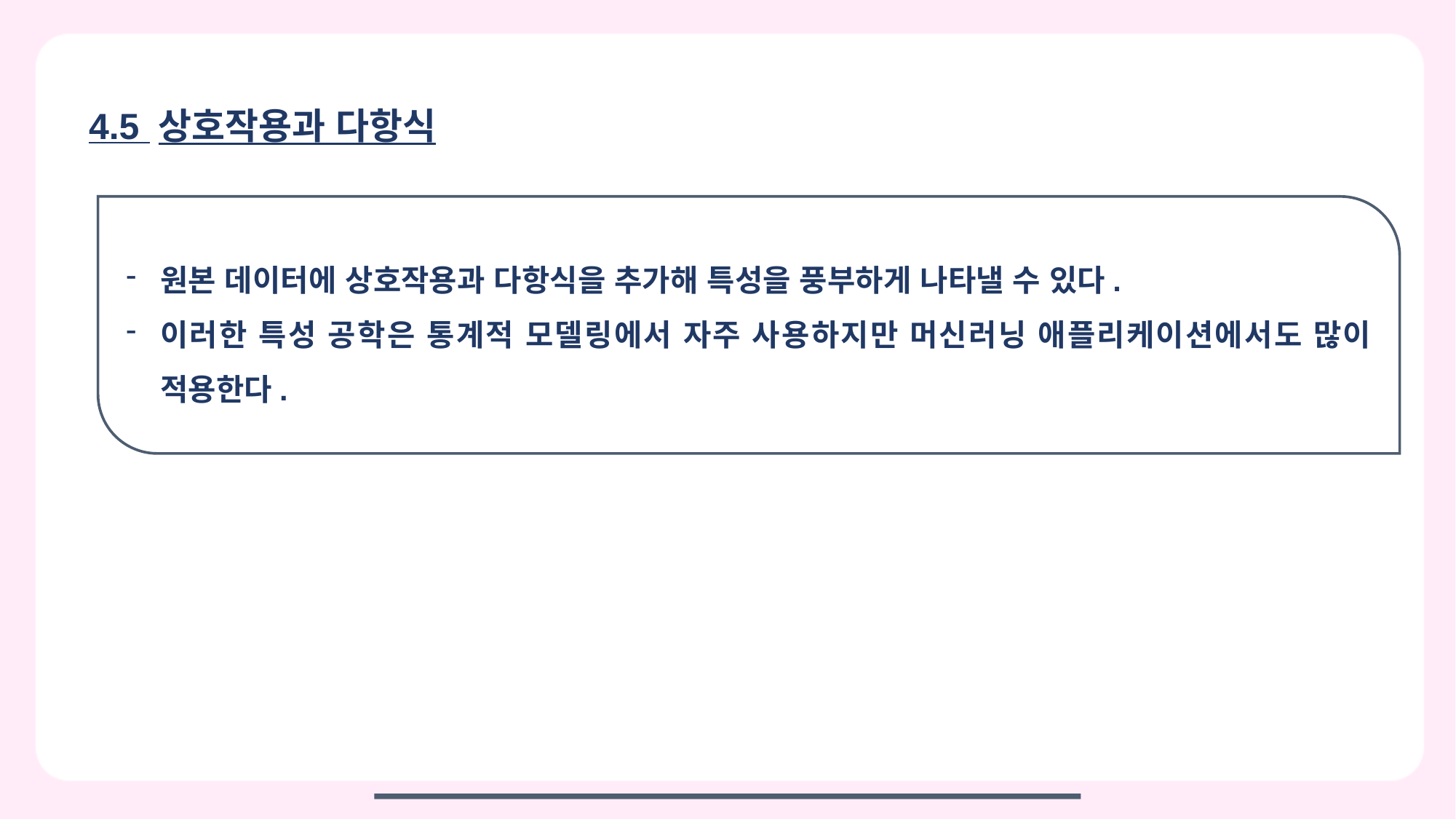

4.5 상호작용과 다항식
원본 데이터에 상호작용과 다항식을 추가해 특성을 풍부하게 나타낼 수 있다.
이러한 특성 공학은 통계적 모델링에서 자주 사용하지만 머신러닝 애플리케이션에서도 많이 적용한다.